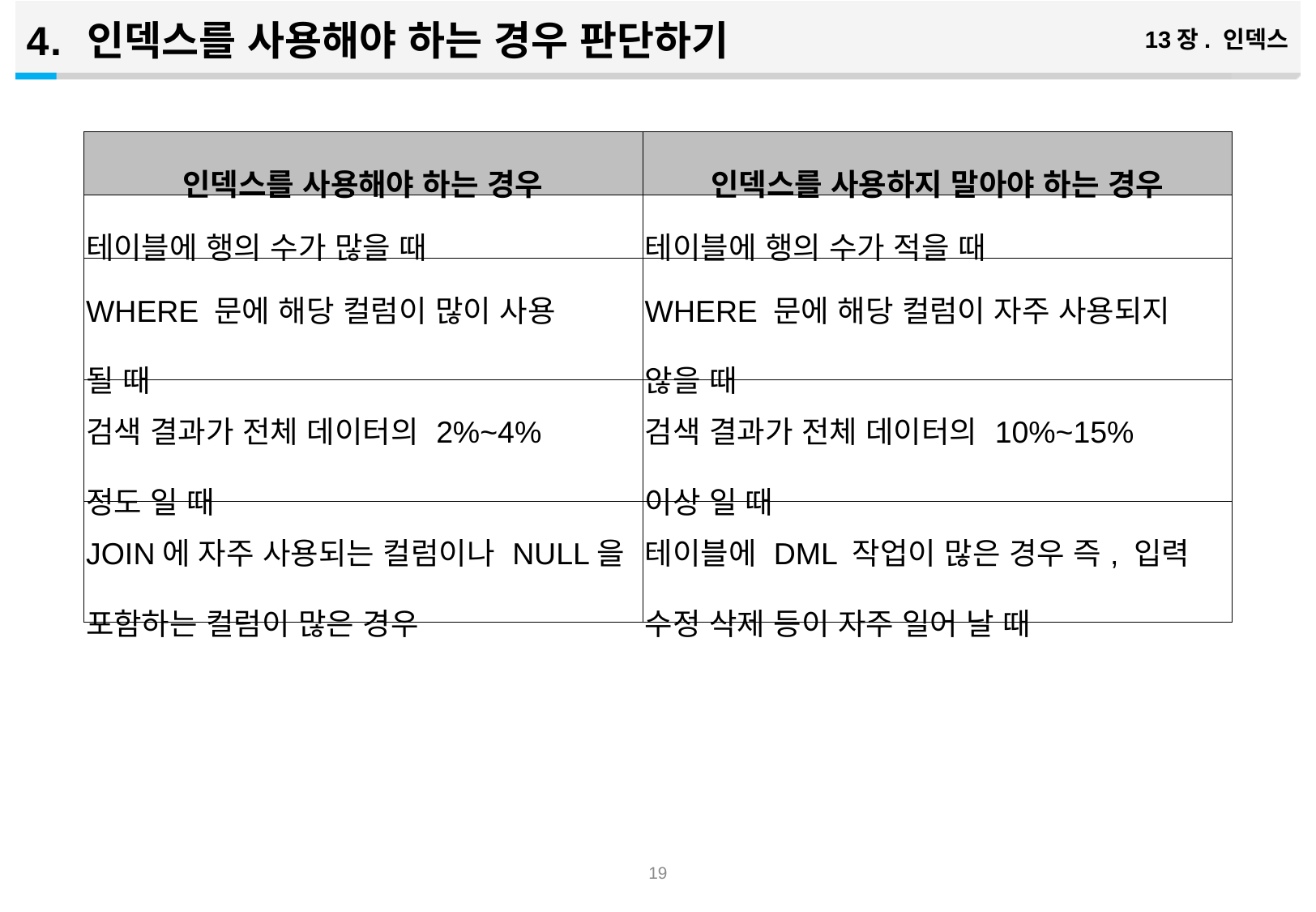

인덱스를 사용해야 하는 경우 판단하기
13장. 인덱스
| 인덱스를 사용해야 하는 경우 | 인덱스를 사용하지 말아야 하는 경우 |
| --- | --- |
| 테이블에 행의 수가 많을 때 | 테이블에 행의 수가 적을 때 |
| WHERE 문에 해당 컬럼이 많이 사용 될 때 | WHERE 문에 해당 컬럼이 자주 사용되지 않을 때 |
| 검색 결과가 전체 데이터의 2%~4% 정도 일 때 | 검색 결과가 전체 데이터의 10%~15% 이상 일 때 |
| JOIN에 자주 사용되는 컬럼이나 NULL을 포함하는 컬럼이 많은 경우 | 테이블에 DML 작업이 많은 경우 즉, 입력 수정 삭제 등이 자주 일어 날 때 |
19